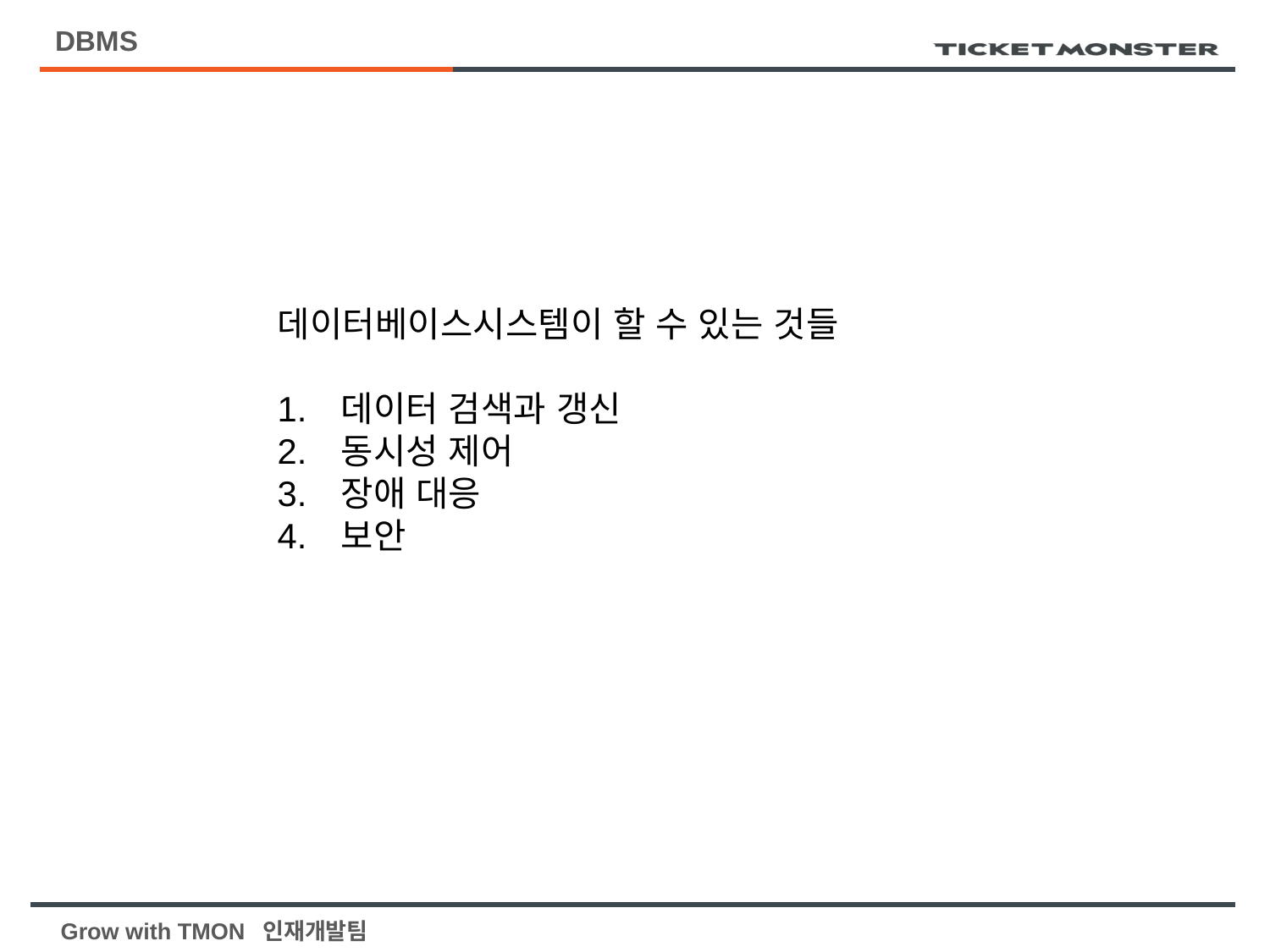

# DBMS
데이터베이스시스템이 할 수 있는 것들

데이터 검색과 갱신
동시성 제어
장애 대응
보안